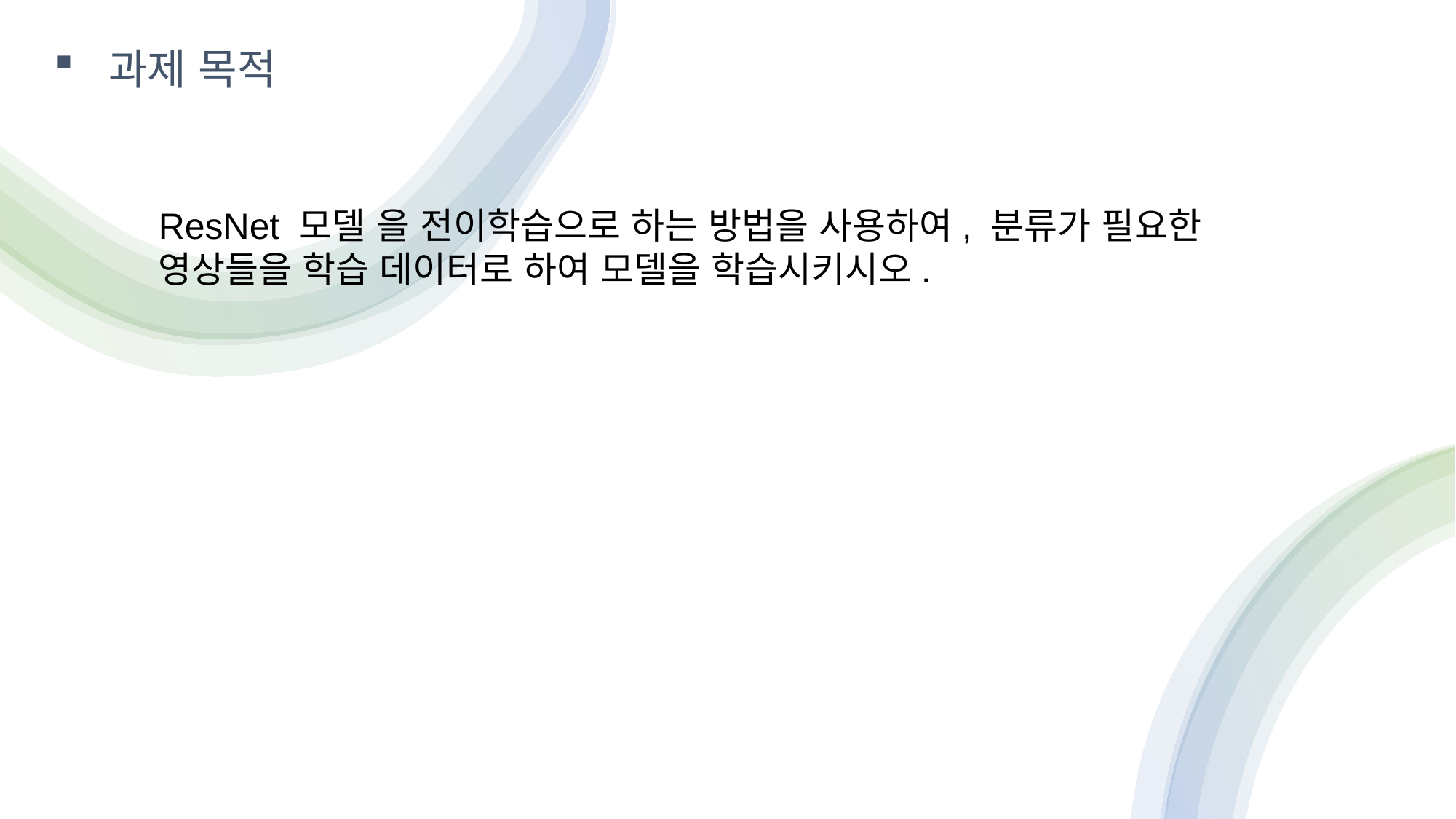

과제 목적
ResNet 모델	을 전이학습으로 하는 방법을 사용하여, 분류가 필요한 영상들을 학습 데이터로 하여 모델을 학습시키시오.